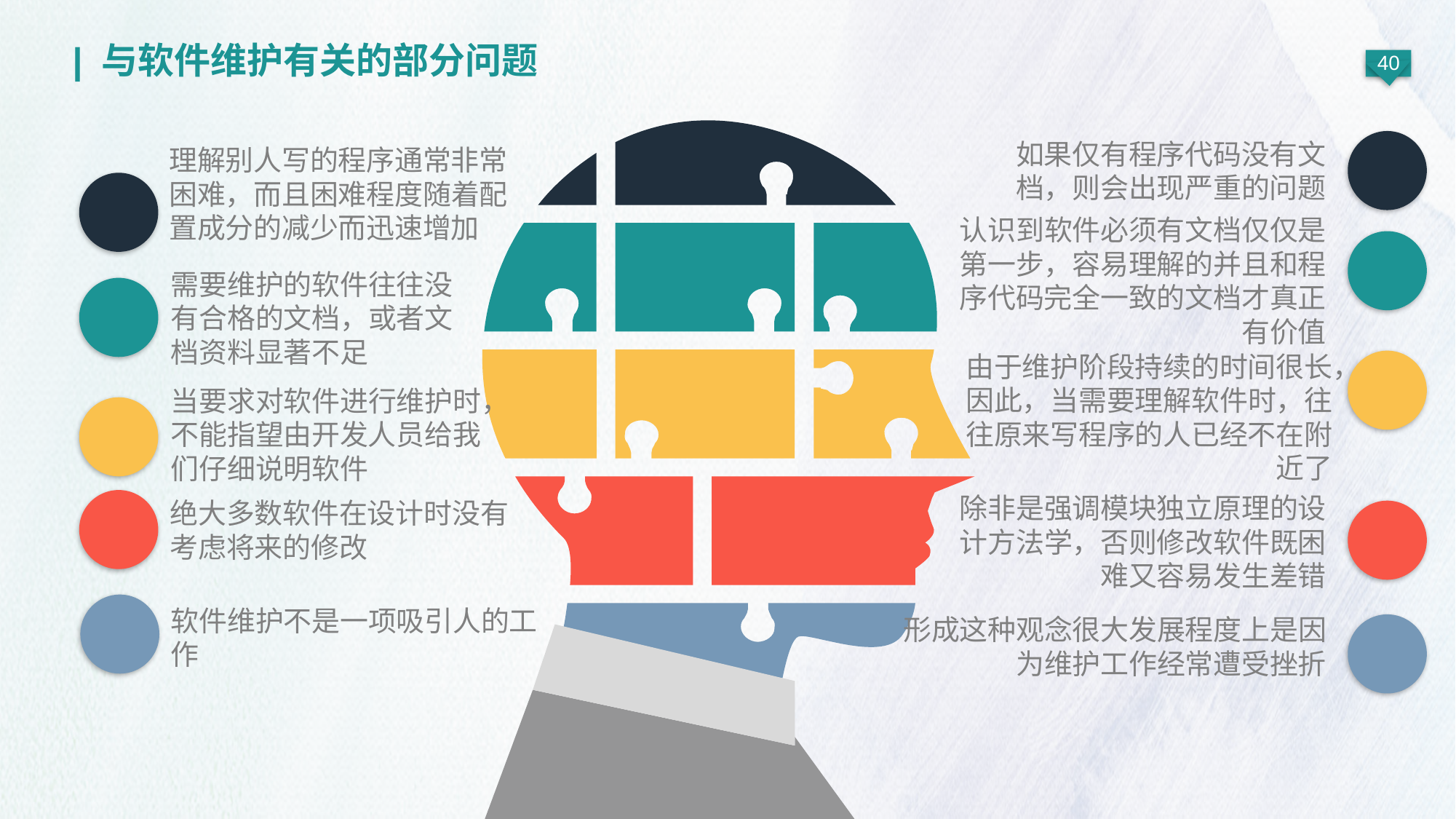

| 与软件维护有关的部分问题

如果仅有程序代码没有文档，则会出现严重的问题
理解别人写的程序通常非常困难，而且困难程度随着配置成分的减少而迅速增加

认识到软件必须有文档仅仅是第一步，容易理解的并且和程序代码完全一致的文档才真正有价值

需要维护的软件往往没有合格的文档，或者文档资料显著不足

由于维护阶段持续的时间很长，因此，当需要理解软件时，往往原来写程序的人已经不在附近了

当要求对软件进行维护时，不能指望由开发人员给我们仔细说明软件

除非是强调模块独立原理的设计方法学，否则修改软件既困难又容易发生差错
绝大多数软件在设计时没有考虑将来的修改

软件维护不是一项吸引人的工作

形成这种观念很大发展程度上是因为维护工作经常遭受挫折